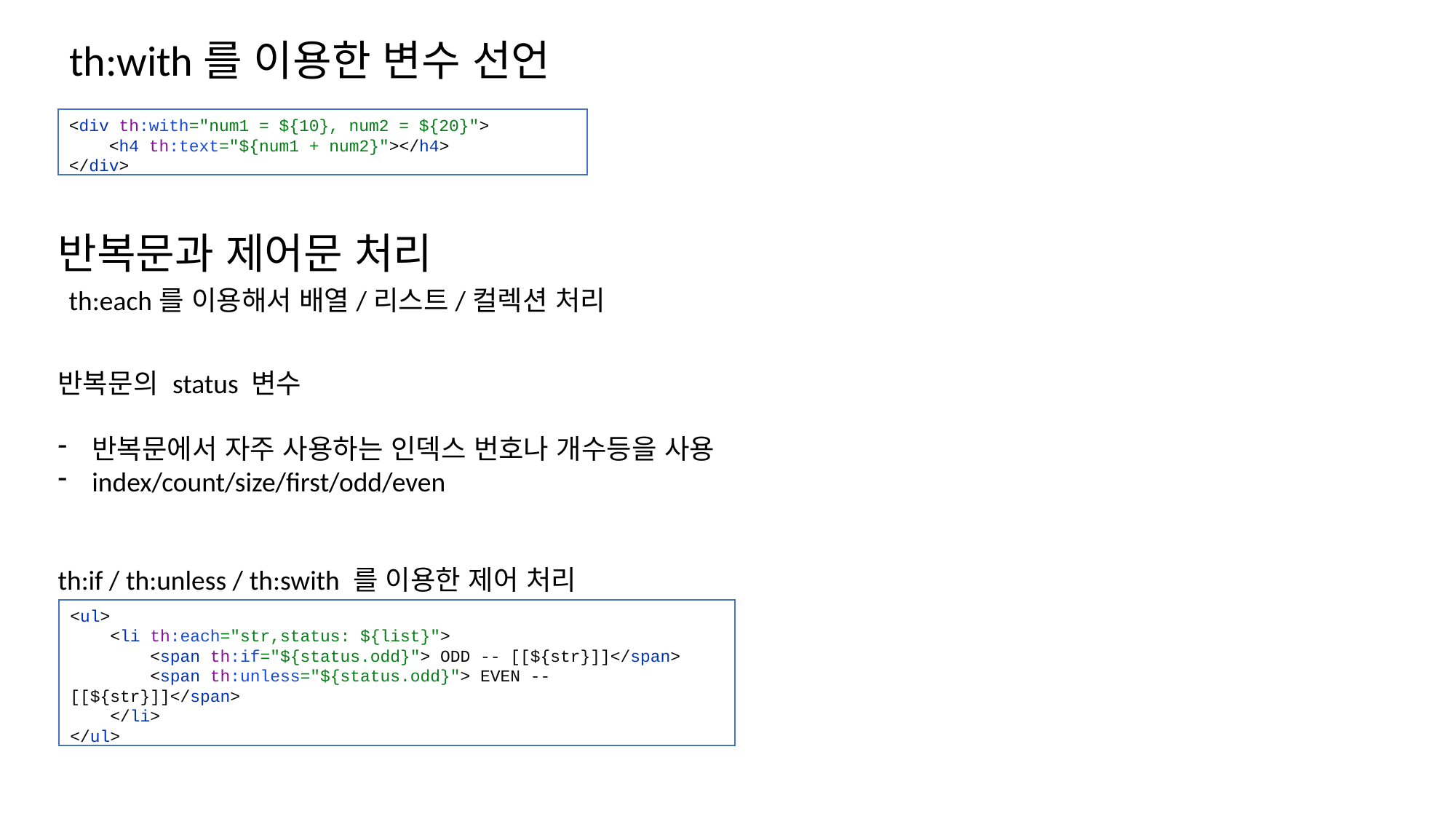

# th:with를 이용한 변수 선언
<div th:with="num1 = ${10}, num2 = ${20}">
    <h4 th:text="${num1 + num2}"></h4>
</div>
반복문과 제어문 처리

th:each를 이용해서 배열/리스트/컬렉션 처리
반복문의 status 변수

반복문에서 자주 사용하는 인덱스 번호나 개수등을 사용
index/count/size/first/odd/even
th:if / th:unless / th:swith 를 이용한 제어 처리
<ul>
    <li th:each="str,status: ${list}">
        <span th:if="${status.odd}"> ODD -- [[${str}]]</span>
        <span th:unless="${status.odd}"> EVEN -- [[${str}]]</span>
    </li>
</ul>